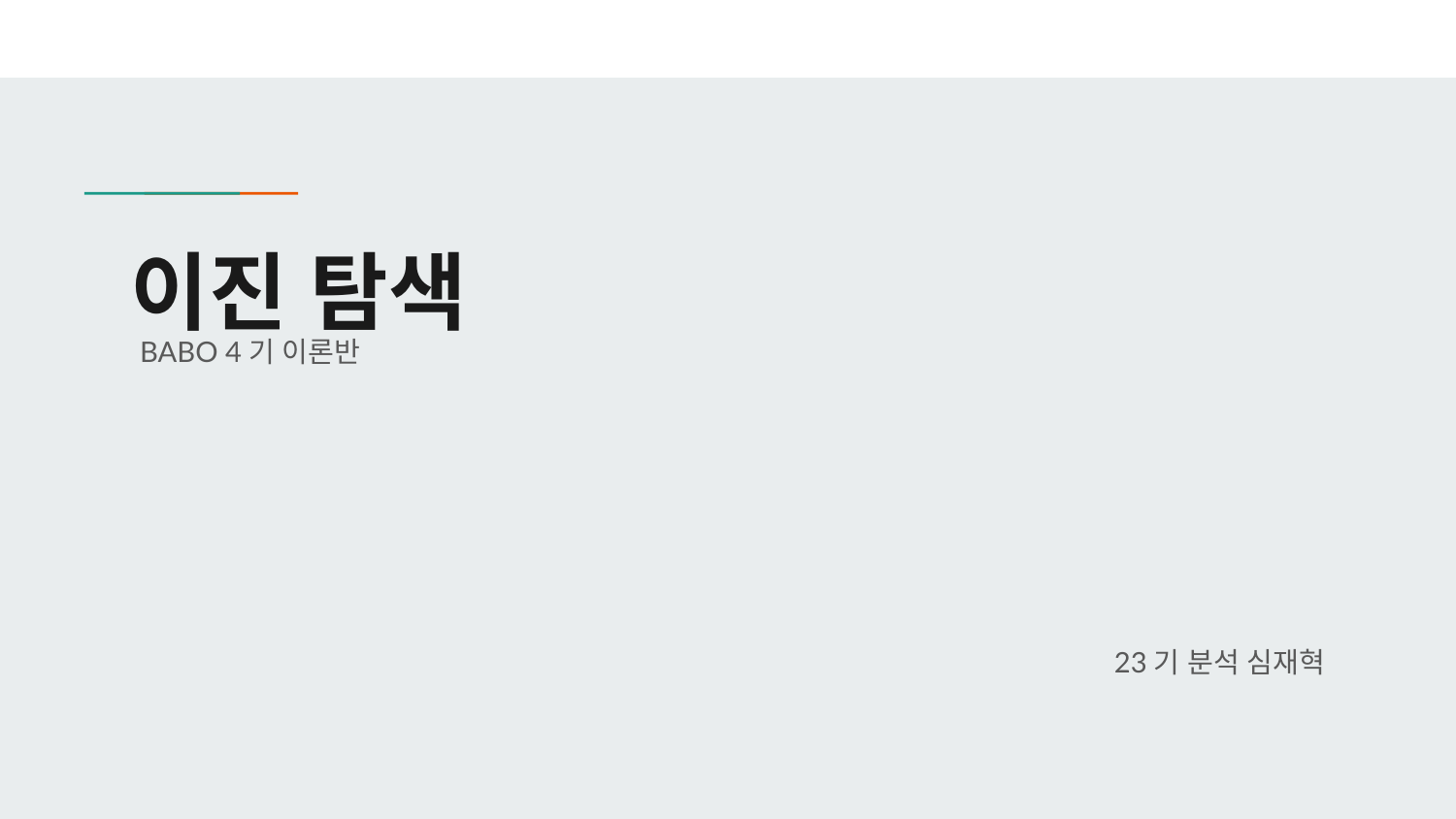

# 이진 탐색
BABO 4기 이론반
23기 분석 심재혁